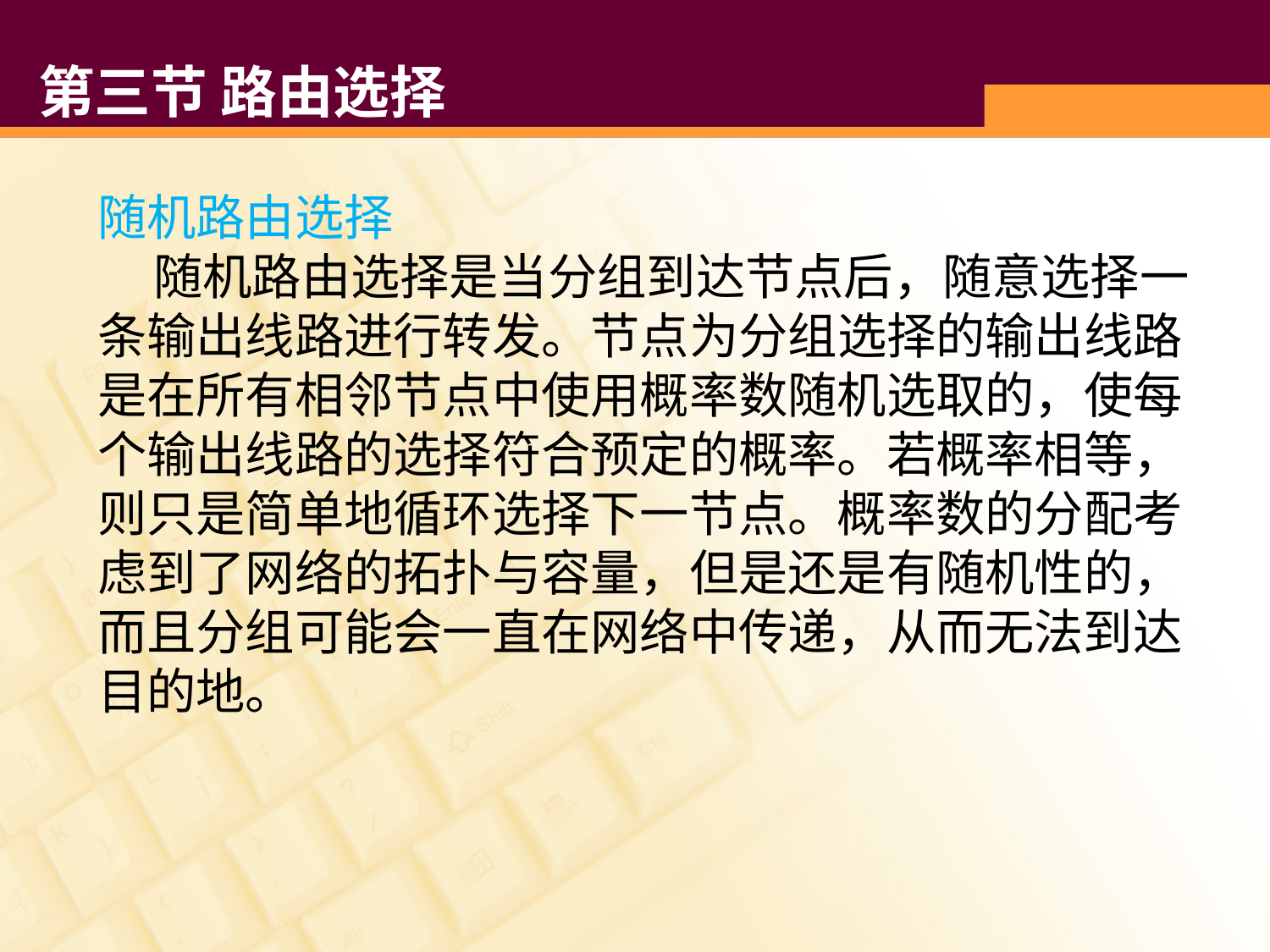

# 第三节 路由选择
随机路由选择
    随机路由选择是当分组到达节点后，随意选择一条输出线路进行转发。节点为分组选择的输出线路是在所有相邻节点中使用概率数随机选取的，使每个输出线路的选择符合预定的概率。若概率相等，则只是简单地循环选择下一节点。概率数的分配考虑到了网络的拓扑与容量，但是还是有随机性的，而且分组可能会一直在网络中传递，从而无法到达目的地。